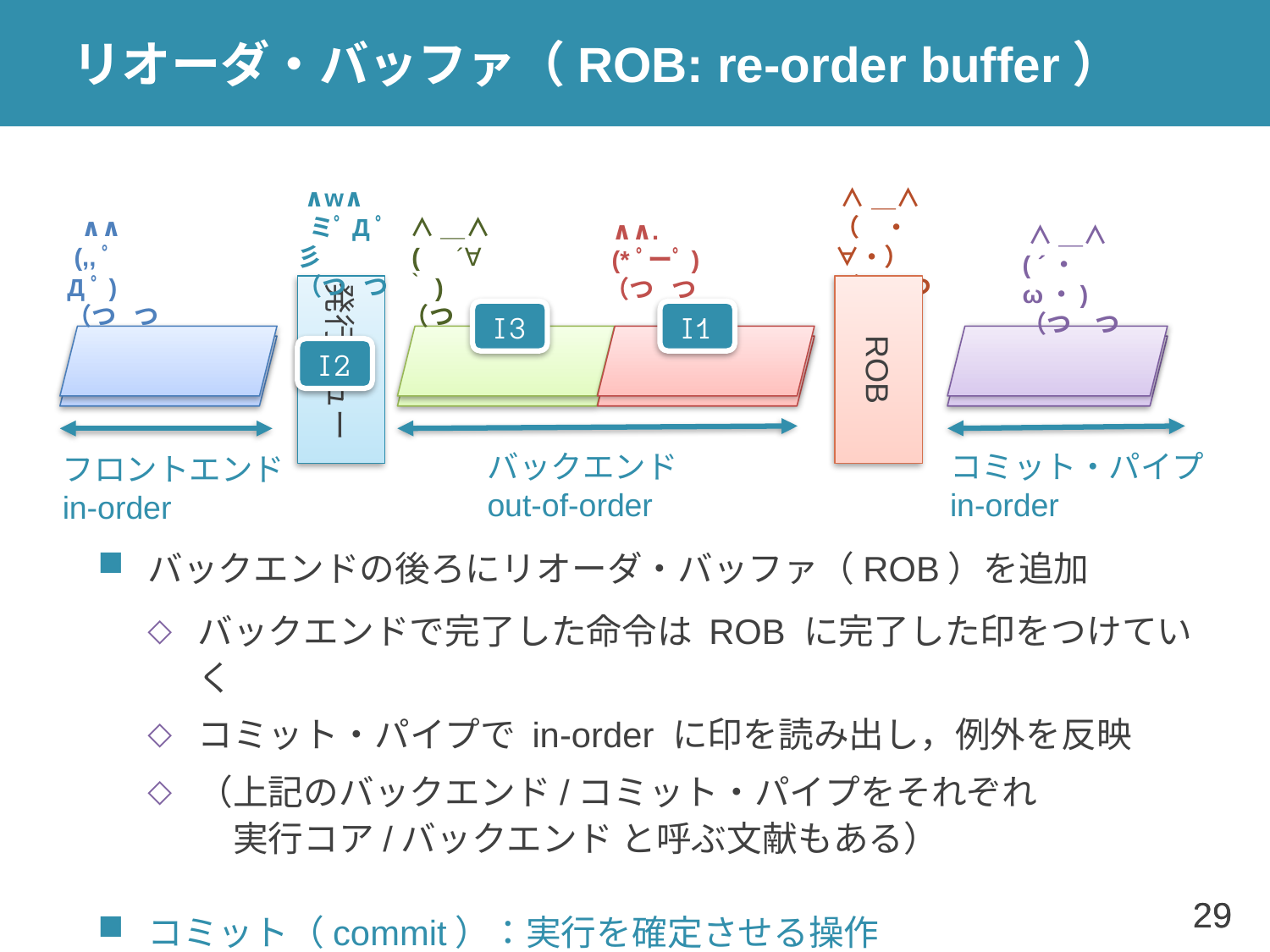

# リオーダ・バッファ（ROB: re-order buffer）
 ∧w∧
 ミﾟДﾟ彡
（つ   つ
 ∧＿∧
（　・∀・）（つ    つ
  ∧∧
 (,,ﾟДﾟ)
（つ   つ
 ∧＿∧
 (　´∀｀)
（つ    つ
 ∧∧.
 (*ﾟーﾟ)（つ   つ
 ∧＿∧
( ´・ω・)（つ    つ
発行キュー
ROB
I3
I1

I2
バックエンド
out-of-order
コミット・パイプ
in-order
フロントエンド
in-order
バックエンドの後ろにリオーダ・バッファ（ROB）を追加
バックエンドで完了した命令は ROB に完了した印をつけていく
コミット・パイプで in-order に印を読み出し，例外を反映
（上記のバックエンド/コミット・パイプをそれぞれ
　実行コア/バックエンド と呼ぶ文献もある）
コミット（commit）：実行を確定させる操作